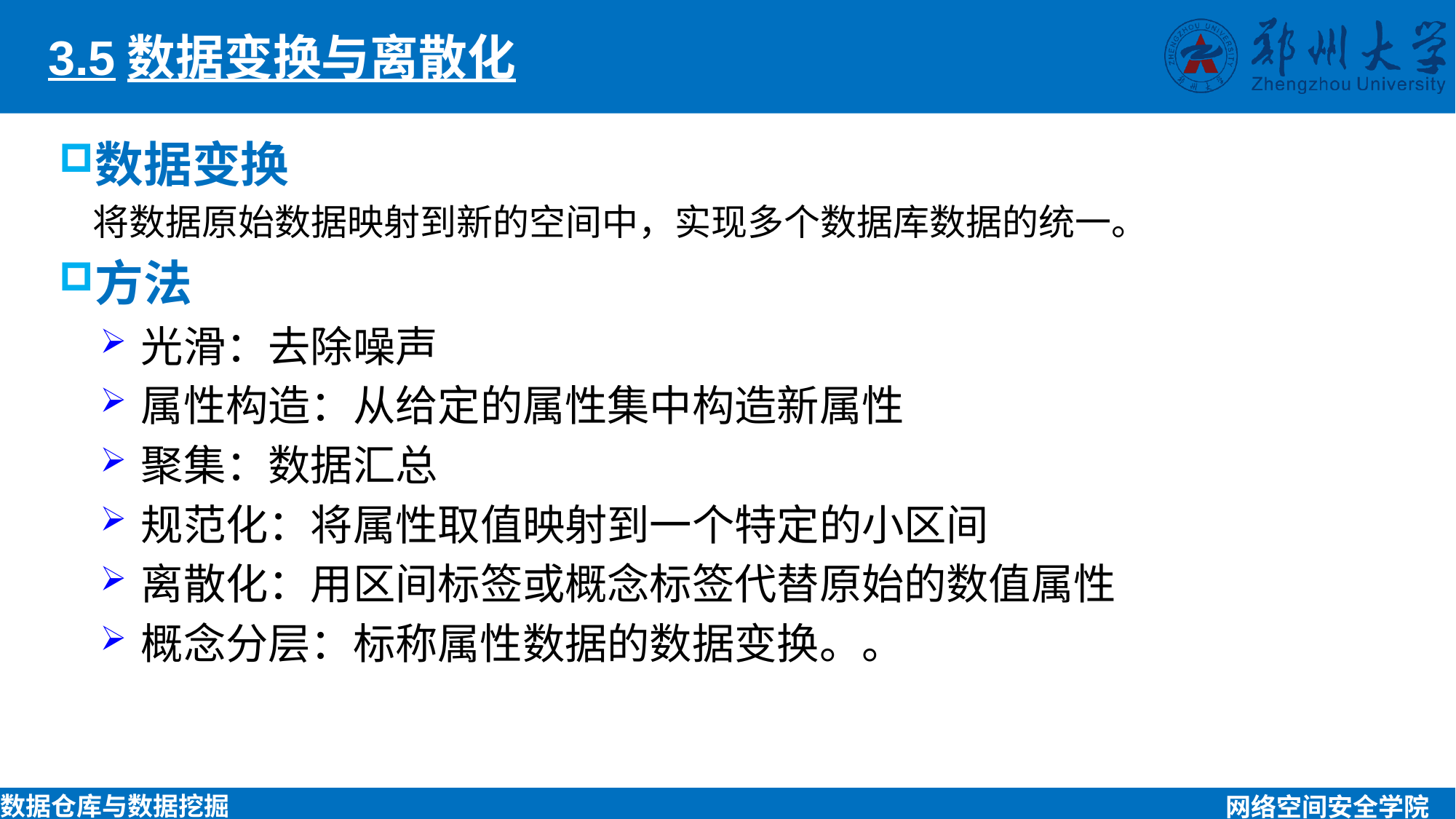

3.5数据变换与离散化
数据变换
   将数据原始数据映射到新的空间中，实现多个数据库数据的统一。
方法
光滑：去除噪声
属性构造：从给定的属性集中构造新属性
聚集：数据汇总
规范化：将属性取值映射到一个特定的小区间
离散化：用区间标签或概念标签代替原始的数值属性
概念分层：标称属性数据的数据变换。。